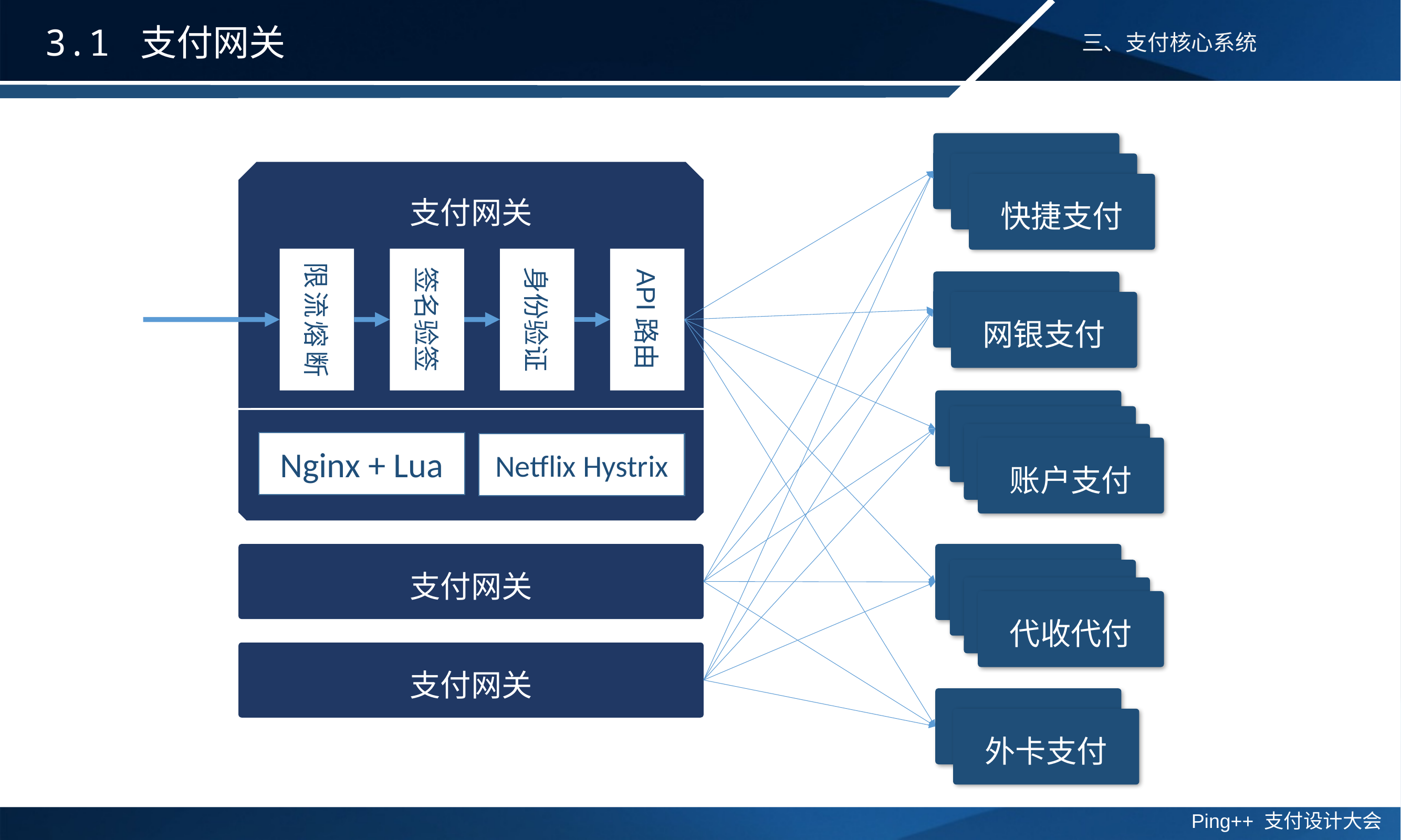

# 3.1 支付网关
付

支付网关
快捷支付
限流熔断
签名验签
身份验证
API路由
付
网银支付

快捷支付

付
Nginx + Lua
Netflix Hystrix
账户支付
支付网关

快捷支付
付
代收代付
支付网关
付
外卡支付
Ping++ 支付设计大会